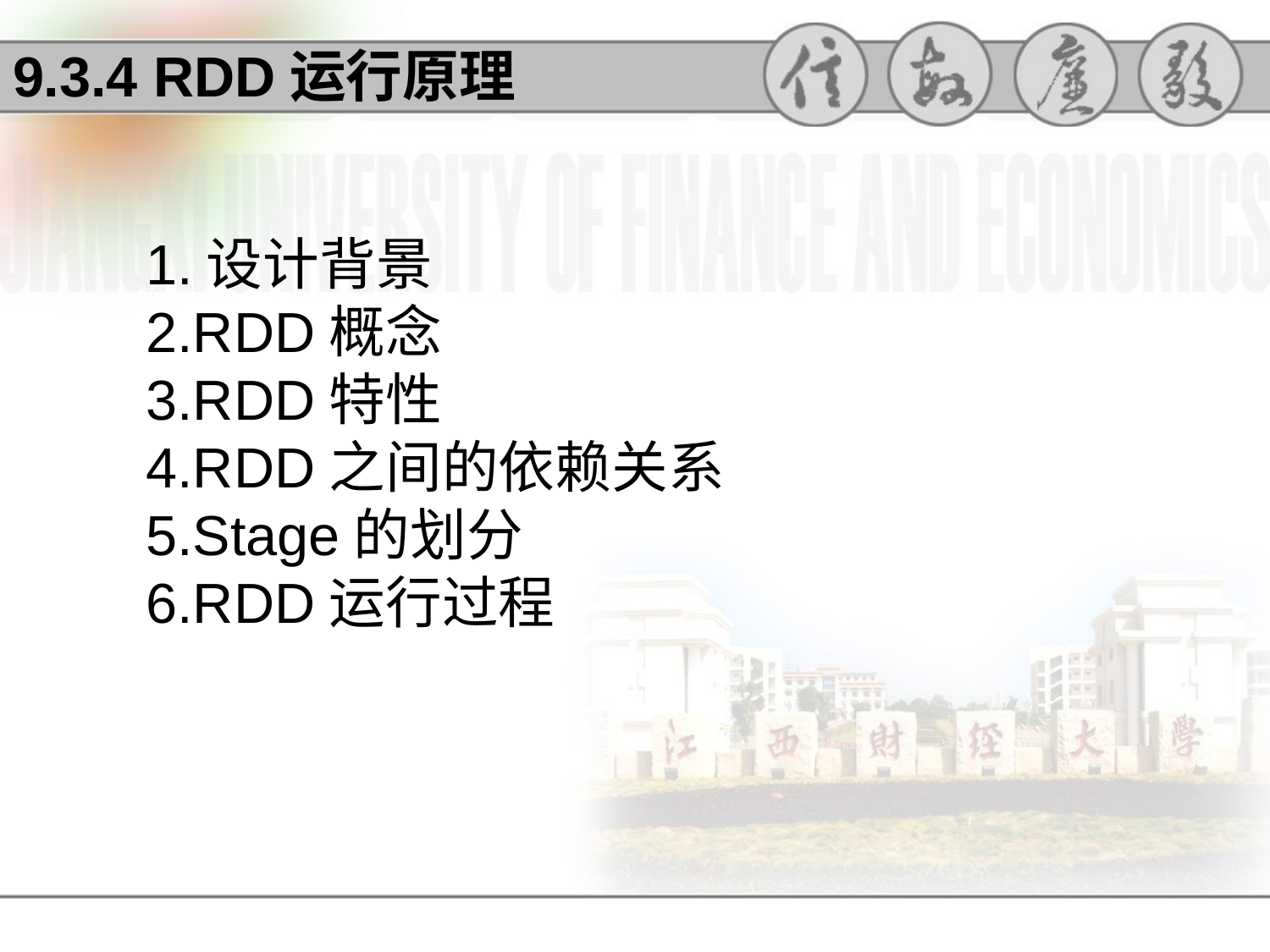

# 9.3.4 RDD运行原理
1.设计背景
2.RDD概念
3.RDD特性
4.RDD之间的依赖关系
5.Stage的划分
6.RDD运行过程